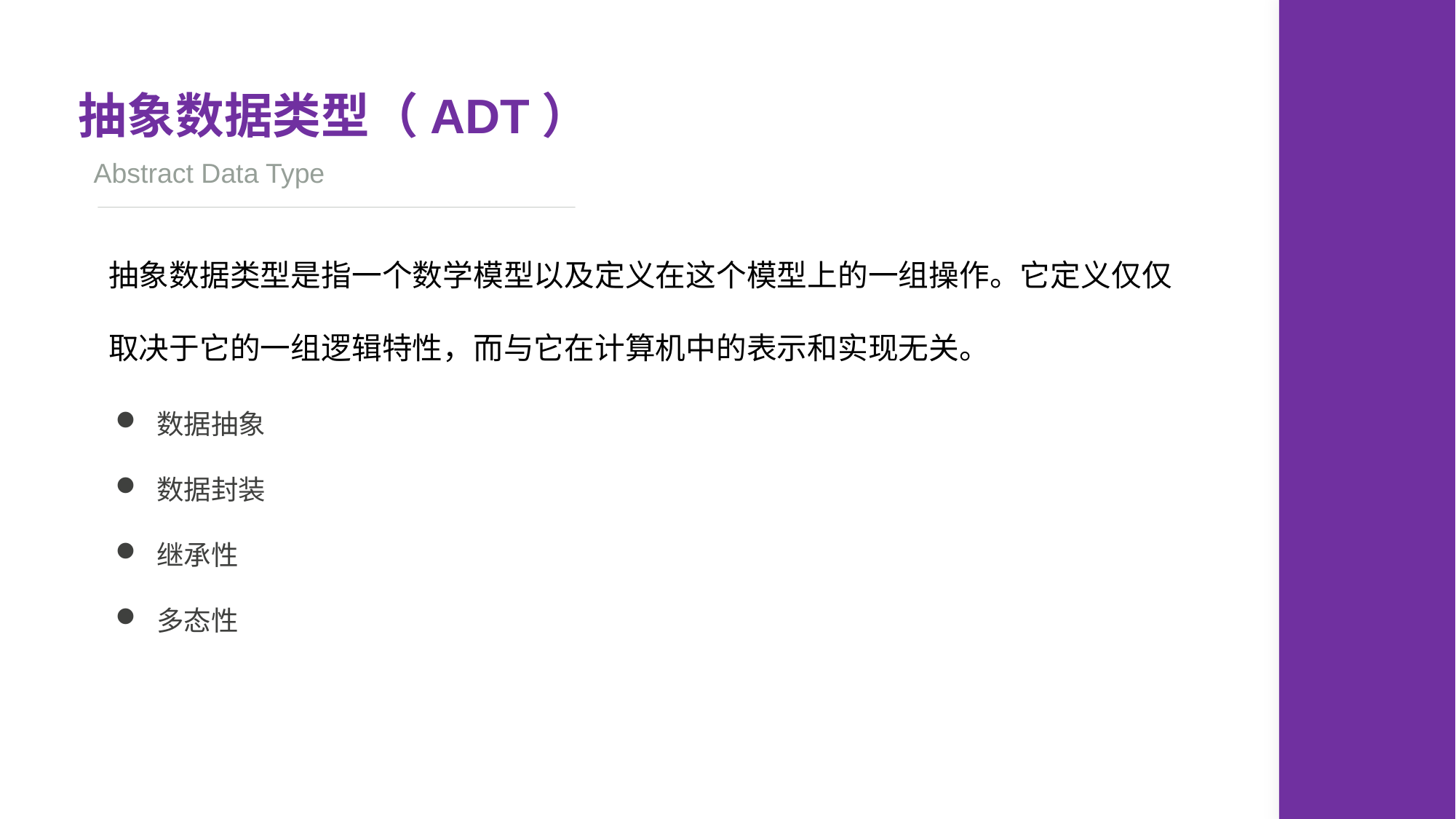

抽象数据类型（ADT）
Abstract Data Type
抽象数据类型是指一个数学模型以及定义在这个模型上的一组操作。它定义仅仅取决于它的一组逻辑特性，而与它在计算机中的表示和实现无关。
数据抽象
数据封装
继承性
多态性